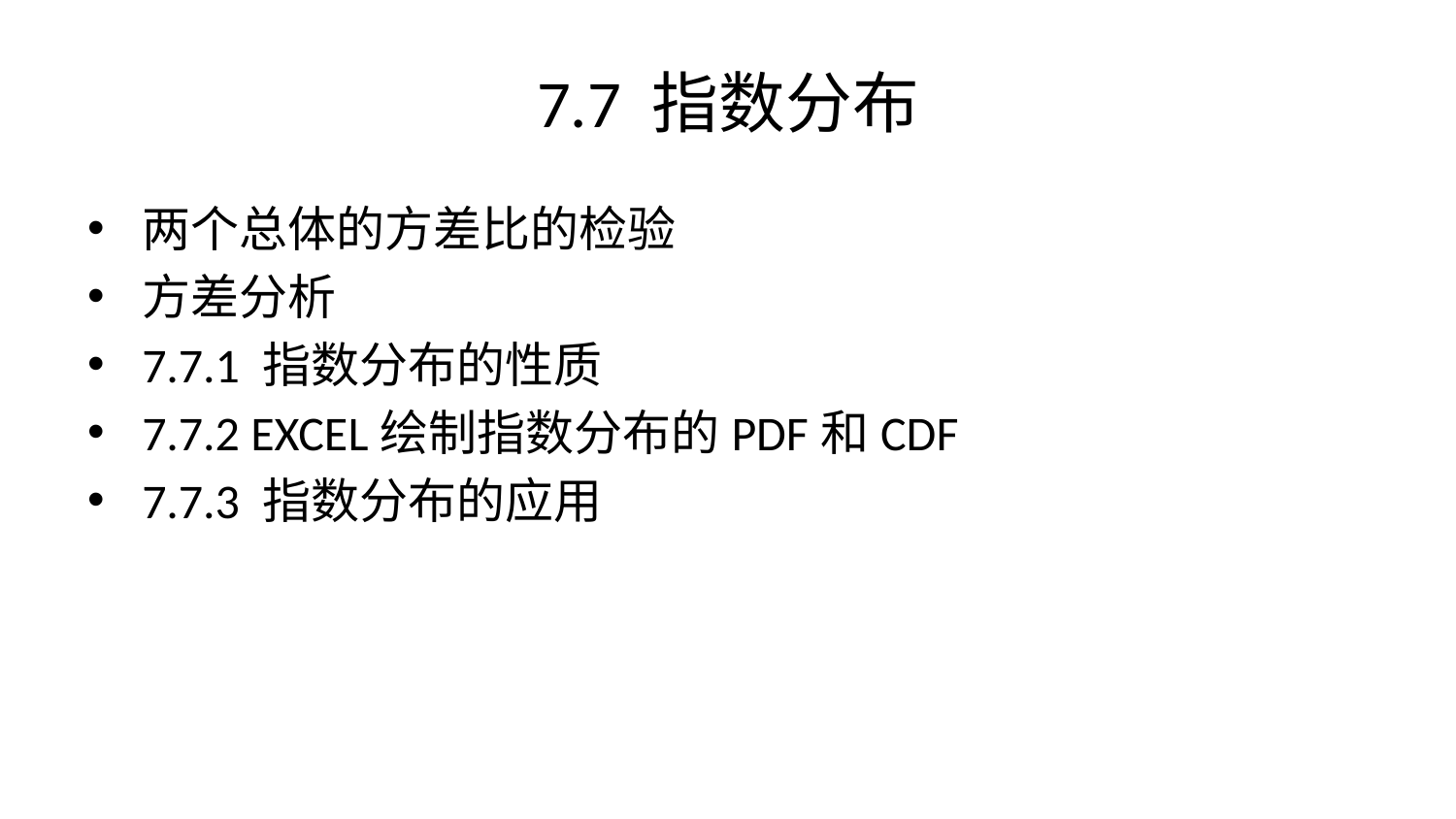

# 7.7 指数分布
两个总体的方差比的检验
方差分析
7.7.1 指数分布的性质
7.7.2 EXCEL绘制指数分布的PDF和CDF
7.7.3 指数分布的应用